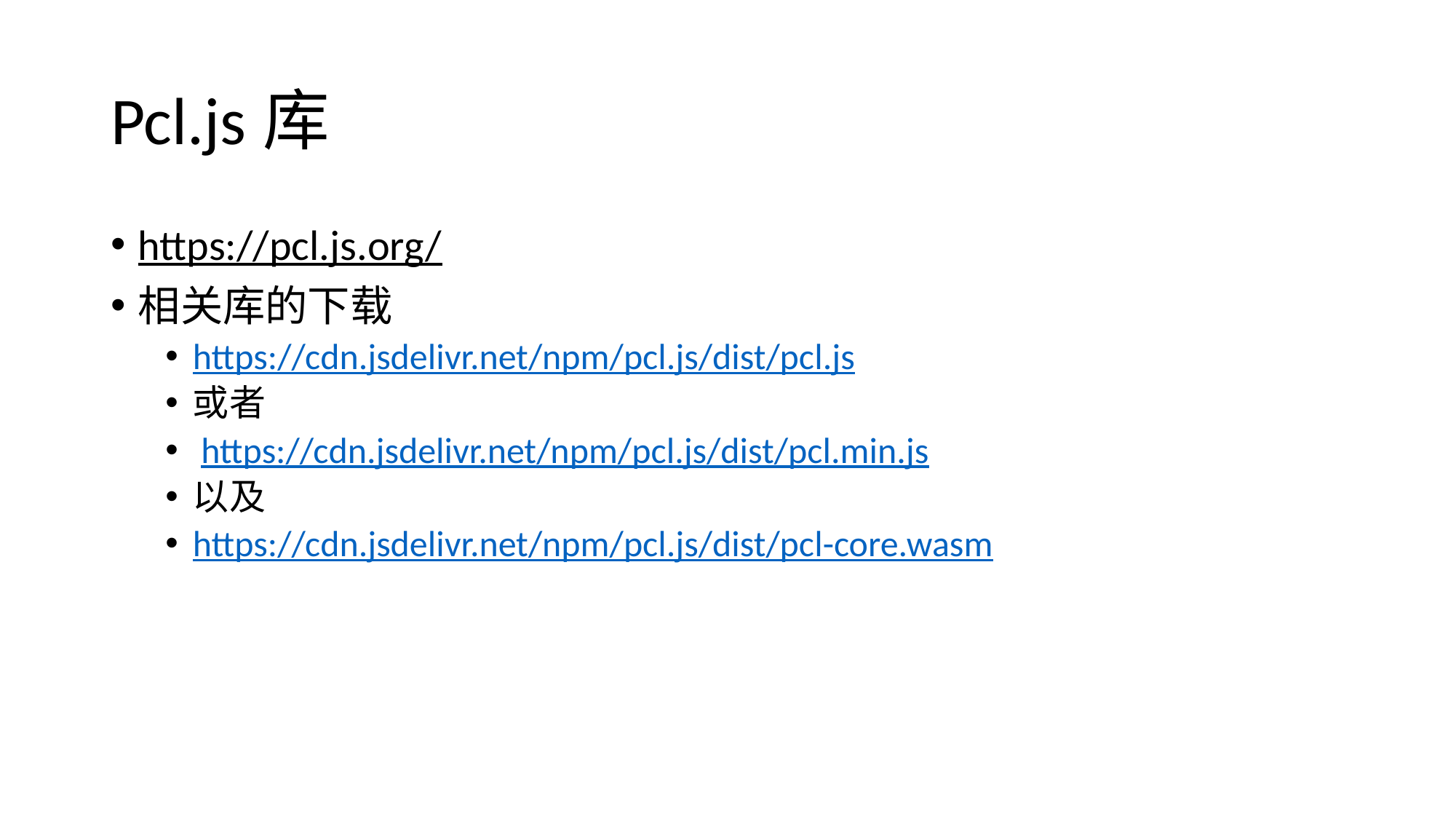

# Pcl.js库
https://pcl.js.org/
相关库的下载
https://cdn.jsdelivr.net/npm/pcl.js/dist/pcl.js
或者
 https://cdn.jsdelivr.net/npm/pcl.js/dist/pcl.min.js
以及
https://cdn.jsdelivr.net/npm/pcl.js/dist/pcl-core.wasm